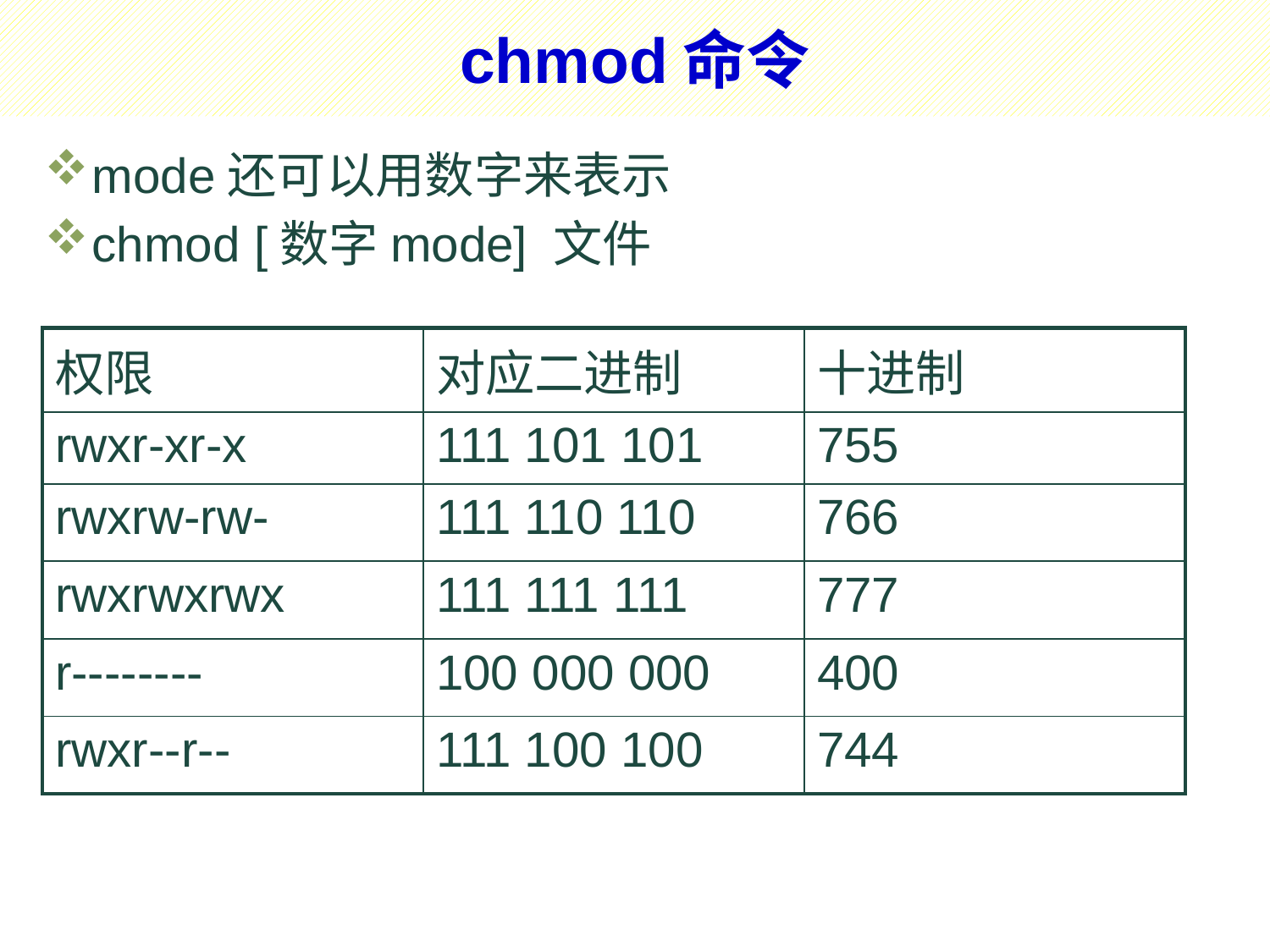

# chmod命令
mode还可以用数字来表示
chmod [数字mode] 文件
| 权限 | 对应二进制 | 十进制 |
| --- | --- | --- |
| rwxr-xr-x | 111 101 101 | 755 |
| rwxrw-rw- | 111 110 110 | 766 |
| rwxrwxrwx | 111 111 111 | 777 |
| r-------- | 100 000 000 | 400 |
| rwxr--r-- | 111 100 100 | 744 |